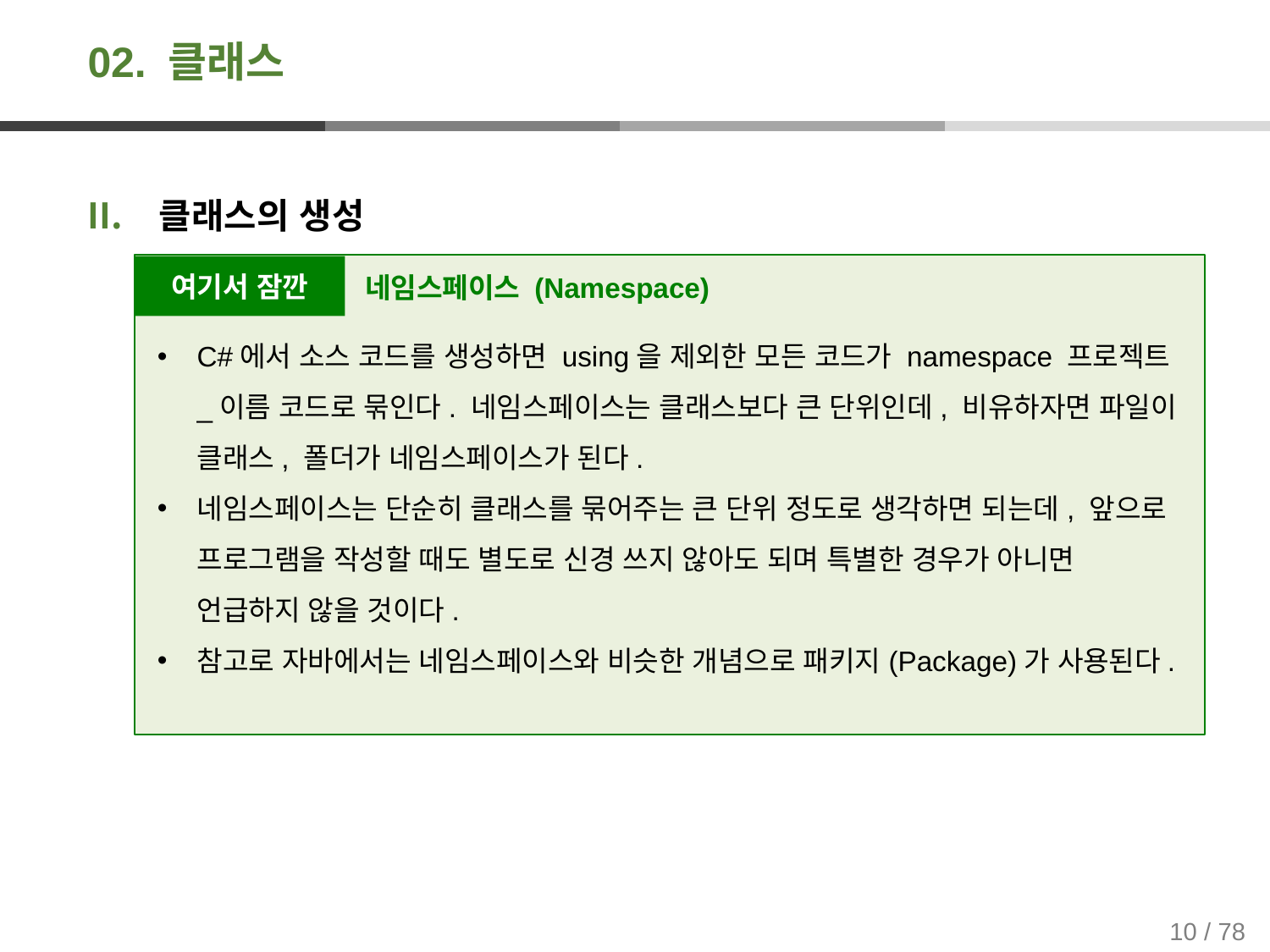

# 02. 클래스
클래스의 생성

여기서 잠깐
네임스페이스 (Namespace)
C#에서 소스 코드를 생성하면 using을 제외한 모든 코드가 namespace 프로젝트_이름 코드로 묶인다. 네임스페이스는 클래스보다 큰 단위인데, 비유하자면 파일이 클래스, 폴더가 네임스페이스가 된다.
네임스페이스는 단순히 클래스를 묶어주는 큰 단위 정도로 생각하면 되는데, 앞으로 프로그램을 작성할 때도 별도로 신경 쓰지 않아도 되며 특별한 경우가 아니면 언급하지 않을 것이다.
참고로 자바에서는 네임스페이스와 비슷한 개념으로 패키지(Package)가 사용된다.